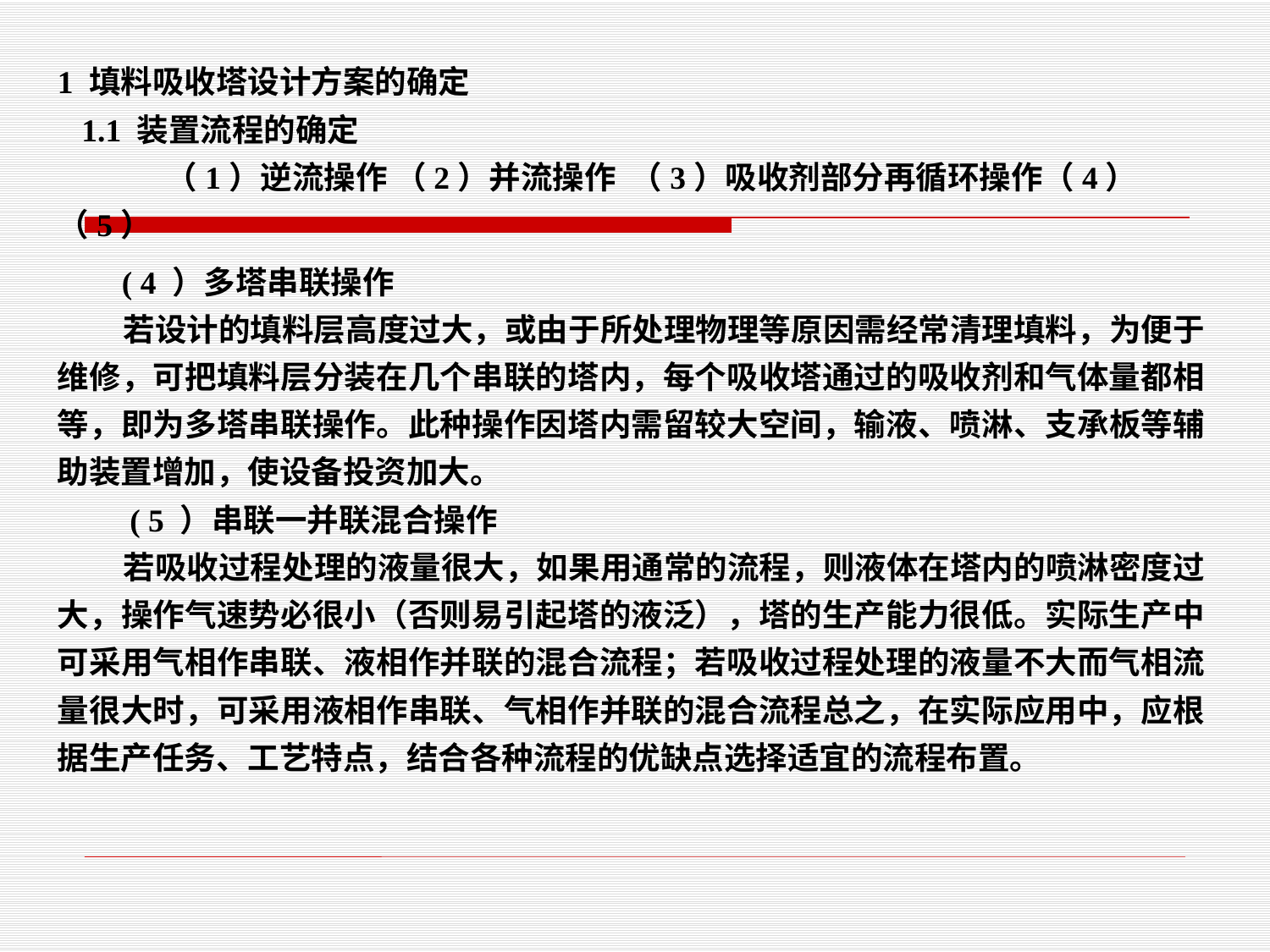

1 填料吸收塔设计方案的确定
   1.1 装置流程的确定
              （1）逆流操作 （2）并流操作  （3）吸收剂部分再循环操作（4）（5）
        ( 4 ）多塔串联操作
        若设计的填料层高度过大，或由于所处理物理等原因需经常清理填料，为便于维修，可把填料层分装在几个串联的塔内，每个吸收塔通过的吸收剂和气体量都相等，即为多塔串联操作。此种操作因塔内需留较大空间，输液、喷淋、支承板等辅助装置增加，使设备投资加大。
         ( 5 ）串联一并联混合操作
        若吸收过程处理的液量很大，如果用通常的流程，则液体在塔内的喷淋密度过大，操作气速势必很小（否则易引起塔的液泛），塔的生产能力很低。实际生产中可采用气相作串联、液相作并联的混合流程；若吸收过程处理的液量不大而气相流量很大时，可采用液相作串联、气相作并联的混合流程总之，在实际应用中，应根据生产任务、工艺特点，结合各种流程的优缺点选择适宜的流程布置。